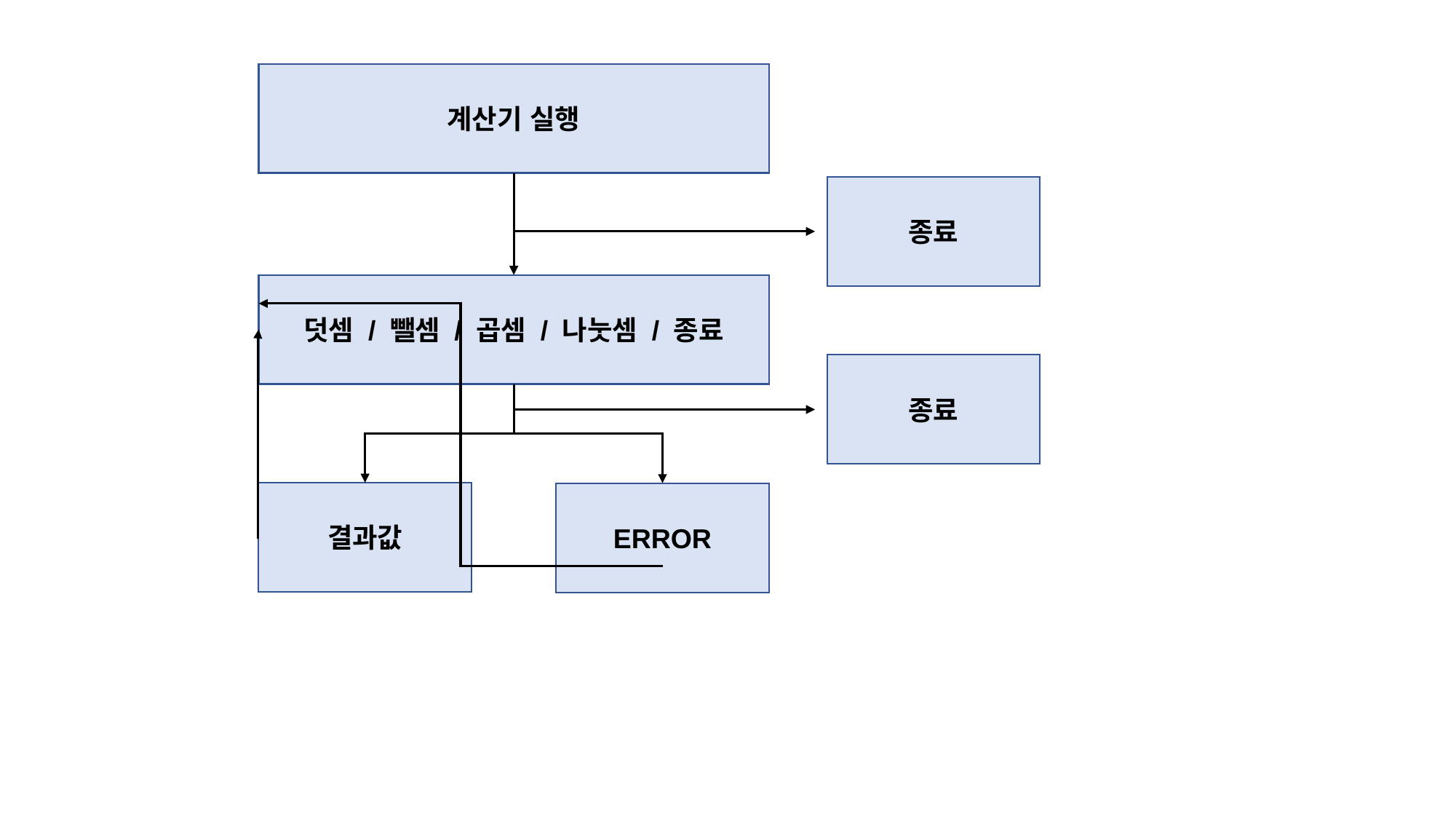

계산기 실행
종료
덧셈 / 뺄셈 / 곱셈 / 나눗셈 / 종료
종료
결과값
ERROR